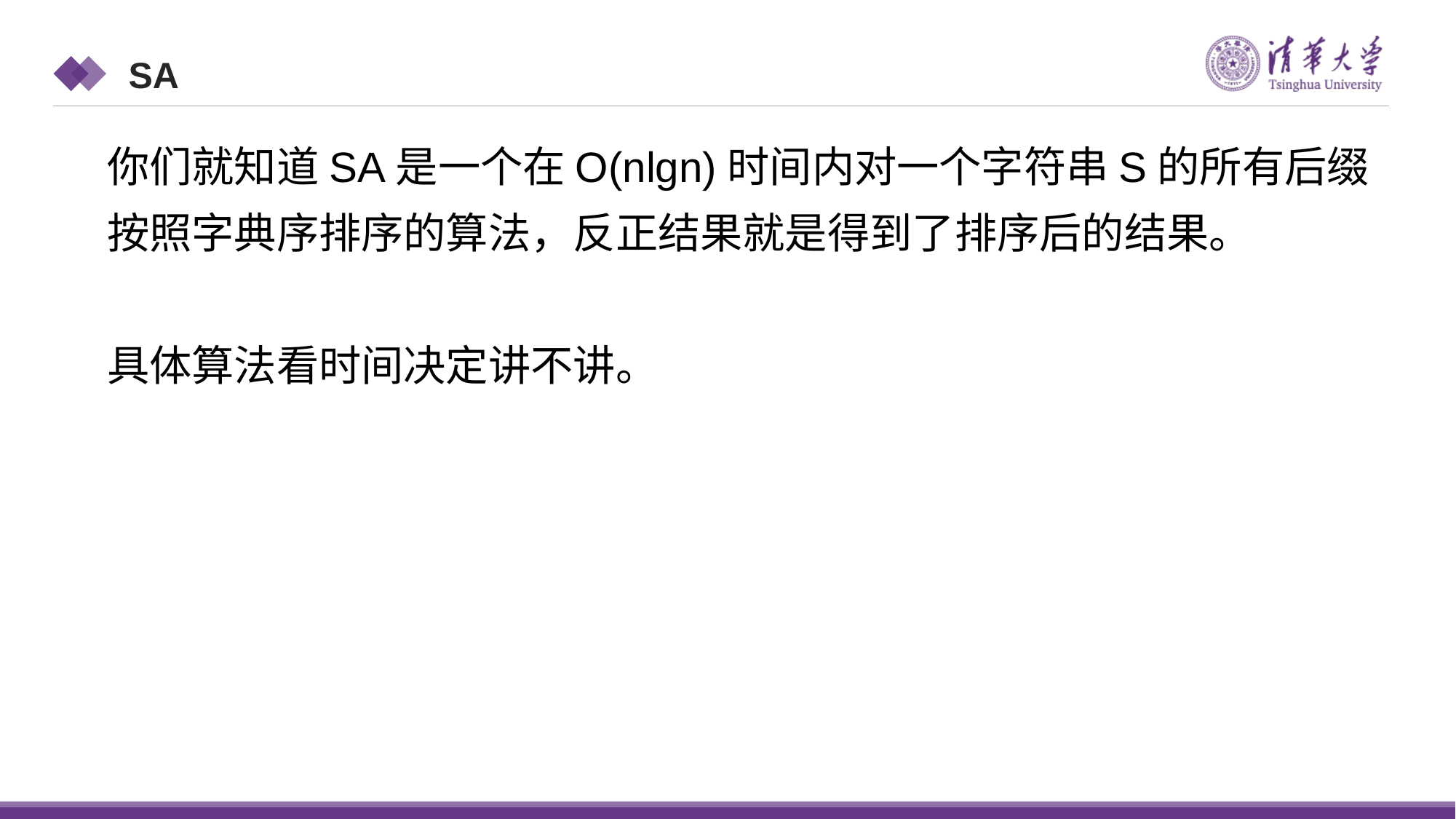

SA
你们就知道SA是一个在O(nlgn)时间内对一个字符串S的所有后缀按照字典序排序的算法，反正结果就是得到了排序后的结果。

具体算法看时间决定讲不讲。